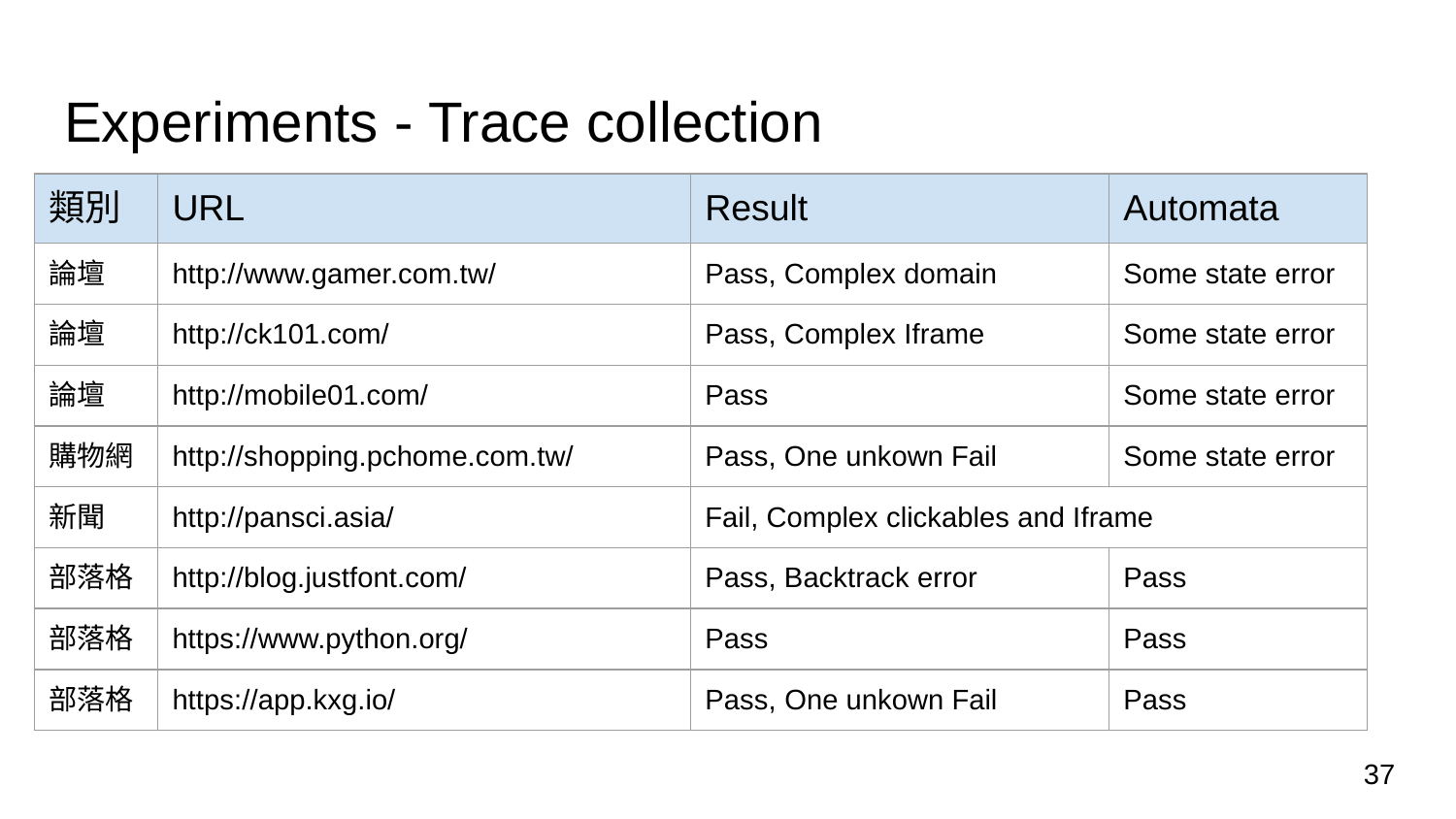

# Experiments - Trace collection
| 類別 | URL | Result | Automata |
| --- | --- | --- | --- |
| 論壇 | http://www.gamer.com.tw/ | Pass, Complex domain | Some state error |
| 論壇 | http://ck101.com/ | Pass, Complex Iframe | Some state error |
| 論壇 | http://mobile01.com/ | Pass | Some state error |
| 購物網 | http://shopping.pchome.com.tw/ | Pass, One unkown Fail | Some state error |
| 新聞 | http://pansci.asia/ | Fail, Complex clickables and Iframe |  |
| 部落格 | http://blog.justfont.com/ | Pass, Backtrack error | Pass |
| 部落格 | https://www.python.org/ | Pass | Pass |
| 部落格 | https://app.kxg.io/ | Pass, One unkown Fail | Pass |
37